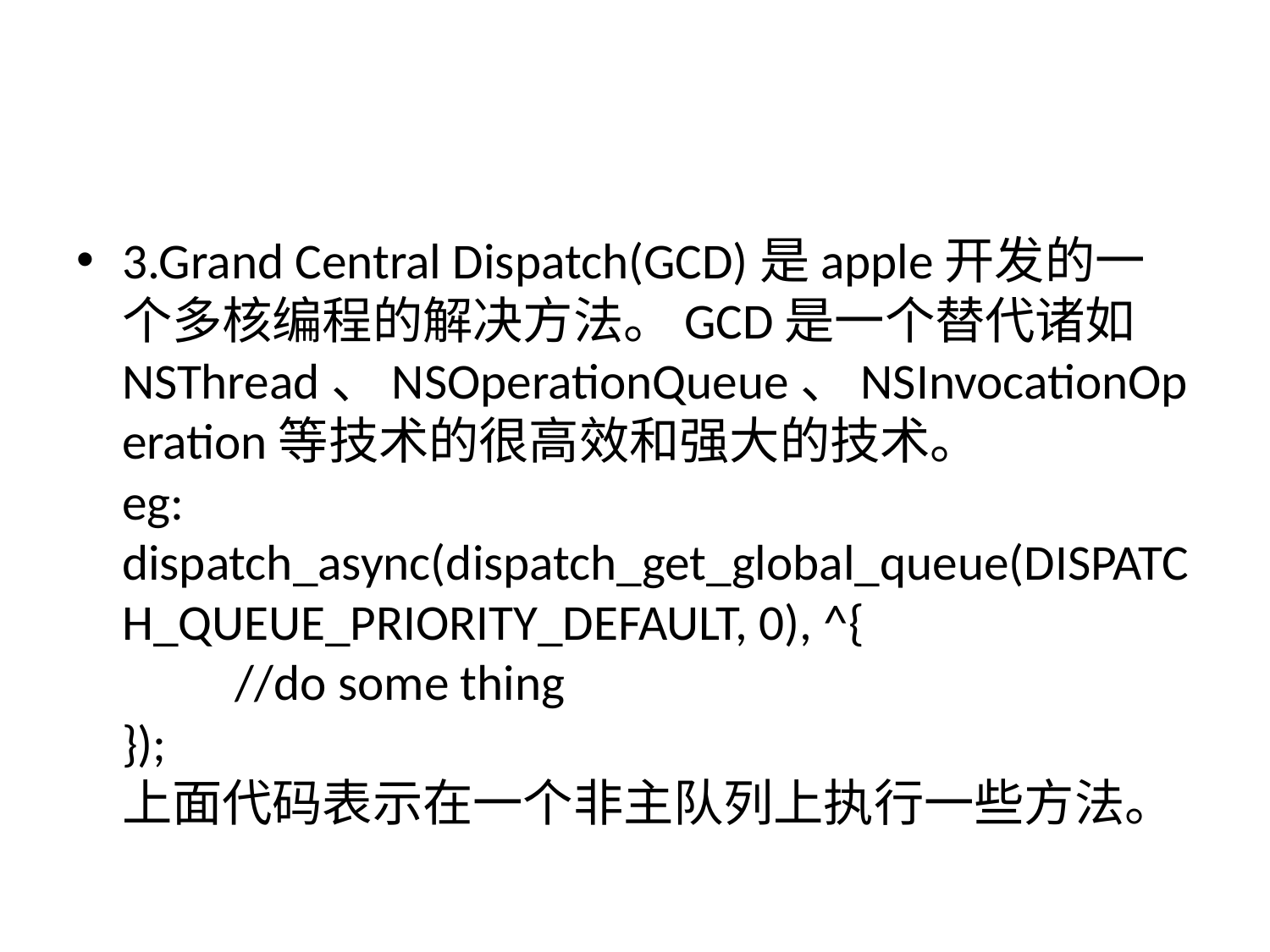

3.Grand Central Dispatch(GCD)是apple开发的一个多核编程的解决方法。GCD是一个替代诸如NSThread、NSOperationQueue、NSInvocationOperation等技术的很高效和强大的技术。
eg:
dispatch_async(dispatch_get_global_queue(DISPATCH_QUEUE_PRIORITY_DEFAULT, 0), ^{
		//do some thing
});
上面代码表示在一个非主队列上执行一些方法。